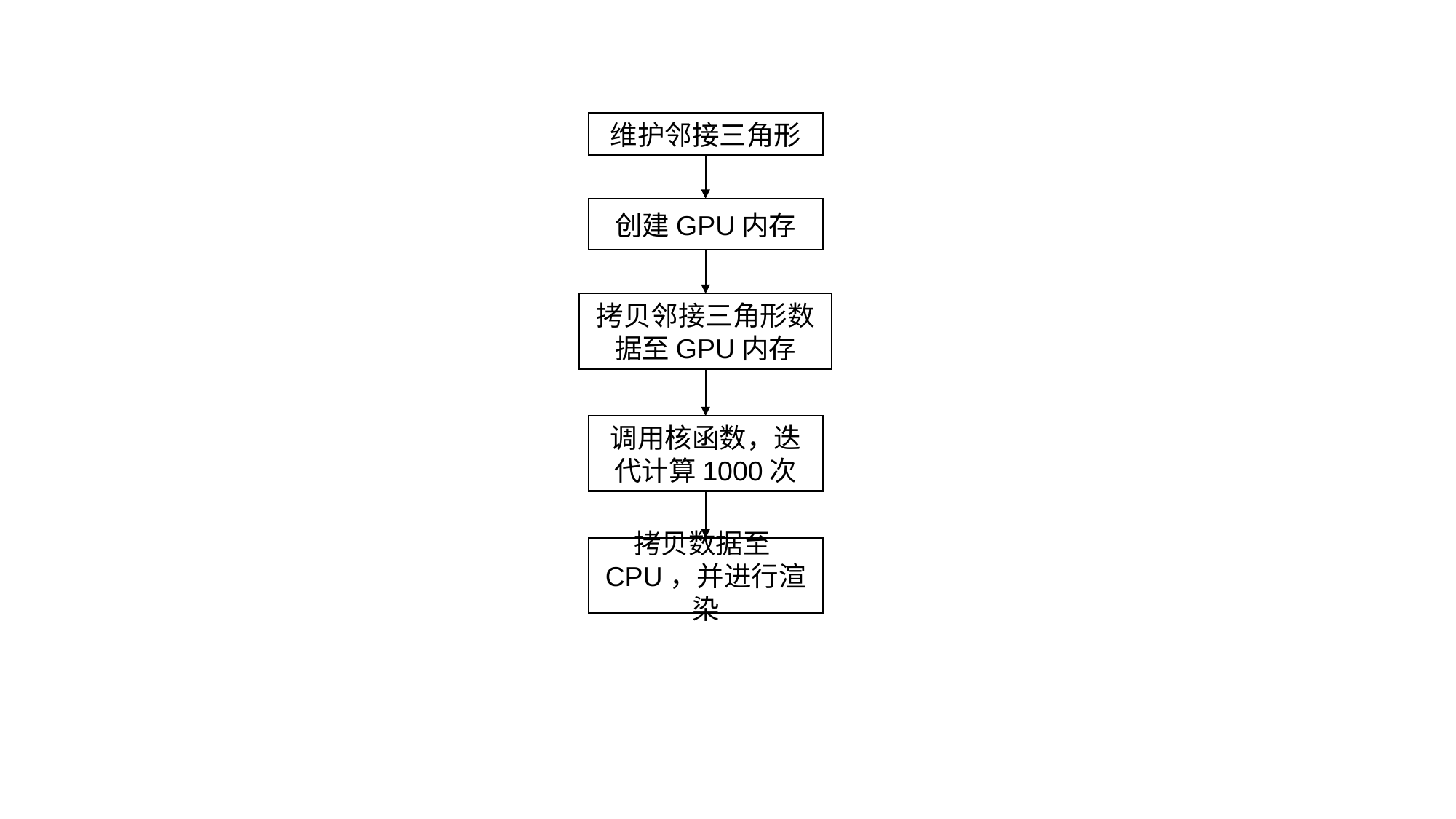

维护邻接三角形
创建GPU内存
拷贝邻接三角形数据至GPU内存
调用核函数，迭代计算1000次
拷贝数据至CPU，并进行渲染